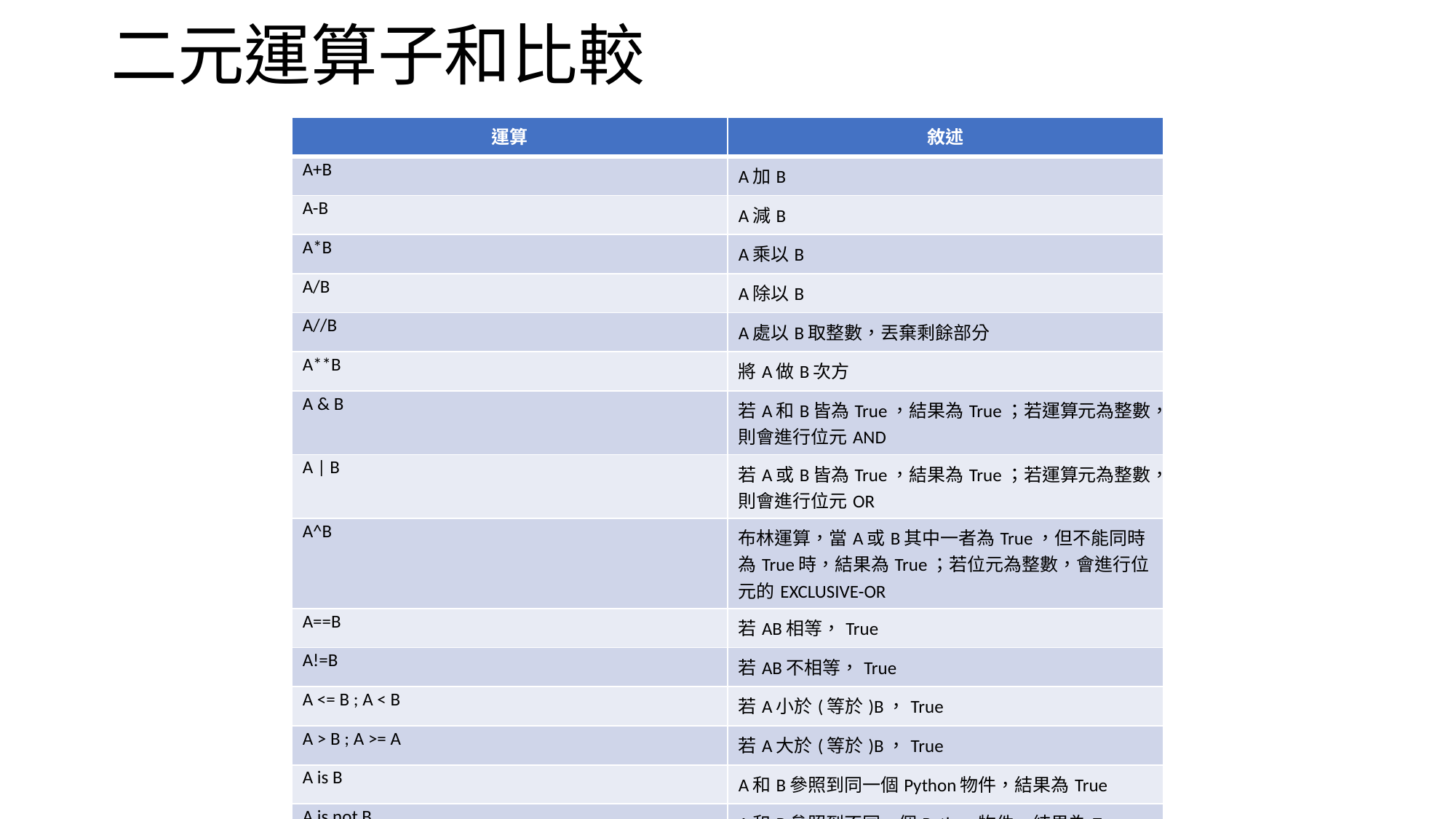

# 二元運算子和比較
| 運算 | 敘述 |
| --- | --- |
| A+B | A加B |
| A-B | A減B |
| A\*B | A乘以B |
| A/B | A除以B |
| A//B | A處以B取整數，丟棄剩餘部分 |
| A\*\*B | 將A做B次方 |
| A & B | 若A和B皆為True，結果為True；若運算元為整數，則會進行位元AND |
| A | B | 若A或B皆為True，結果為True；若運算元為整數，則會進行位元OR |
| A^B | 布林運算，當A或B其中一者為True，但不能同時為True時，結果為True；若位元為整數，會進行位元的EXCLUSIVE-OR |
| A==B | 若AB相等，True |
| A!=B | 若AB不相等，True |
| A <= B ; A < B | 若A小於(等於)B，True |
| A > B ; A >= A | 若A大於(等於)B，True |
| A is B | A和B參照到同一個Python物件，結果為True |
| A is not B | A和B參照到不同一個Python物件，結果為True |